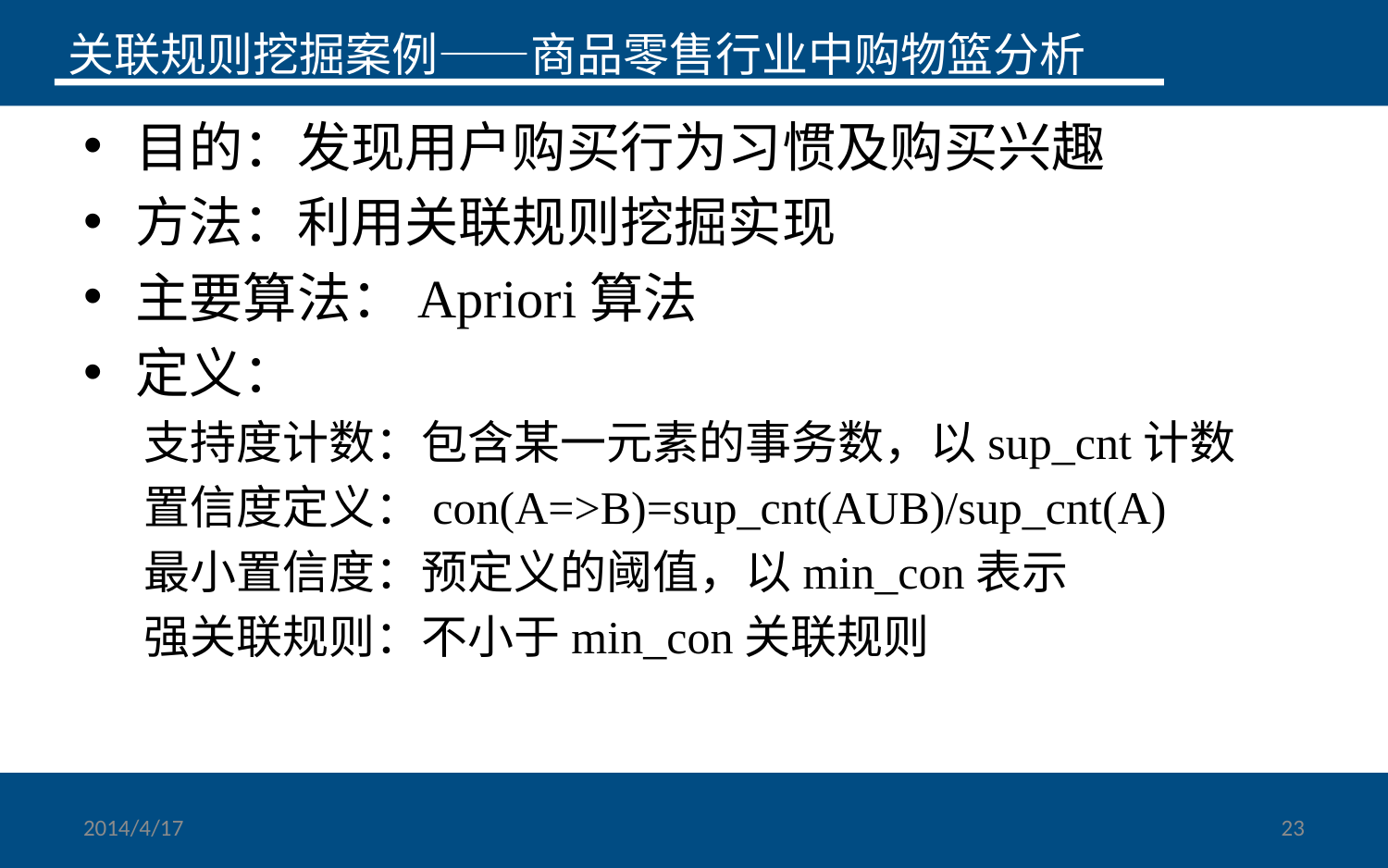

关联规则挖掘案例——商品零售行业中购物篮分析

目的：发现用户购买行为习惯及购买兴趣
方法：利用关联规则挖掘实现
主要算法：Apriori算法
定义：
支持度计数：包含某一元素的事务数，以sup_cnt计数
置信度定义：con(A=>B)=sup_cnt(AUB)/sup_cnt(A)
最小置信度：预定义的阈值，以min_con表示
强关联规则：不小于min_con关联规则

2014/4/17
23